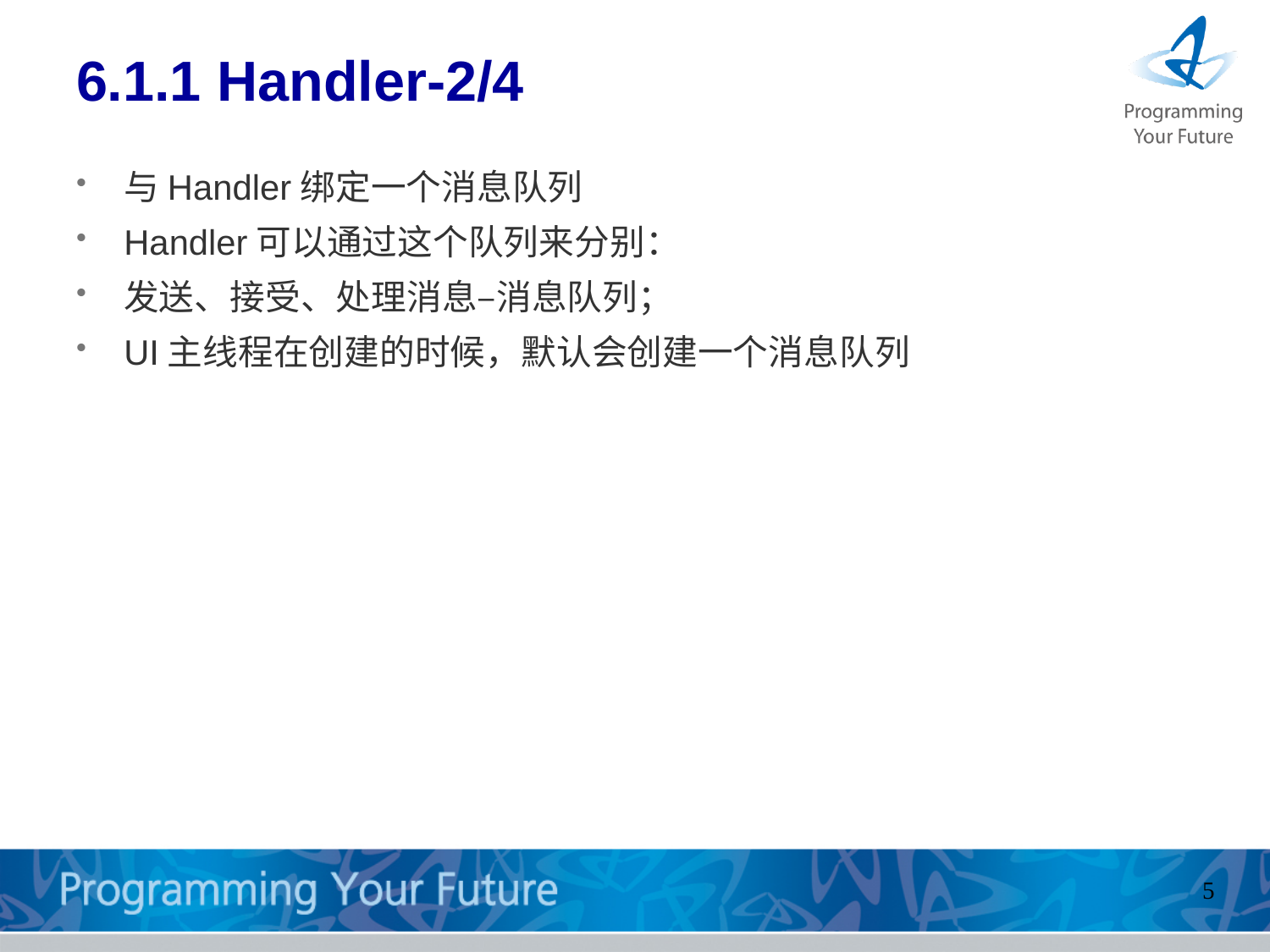

# 6.1.1 Handler-2/4
与Handler绑定一个消息队列
Handler可以通过这个队列来分别：
发送、接受、处理消息–消息队列；
UI主线程在创建的时候，默认会创建一个消息队列